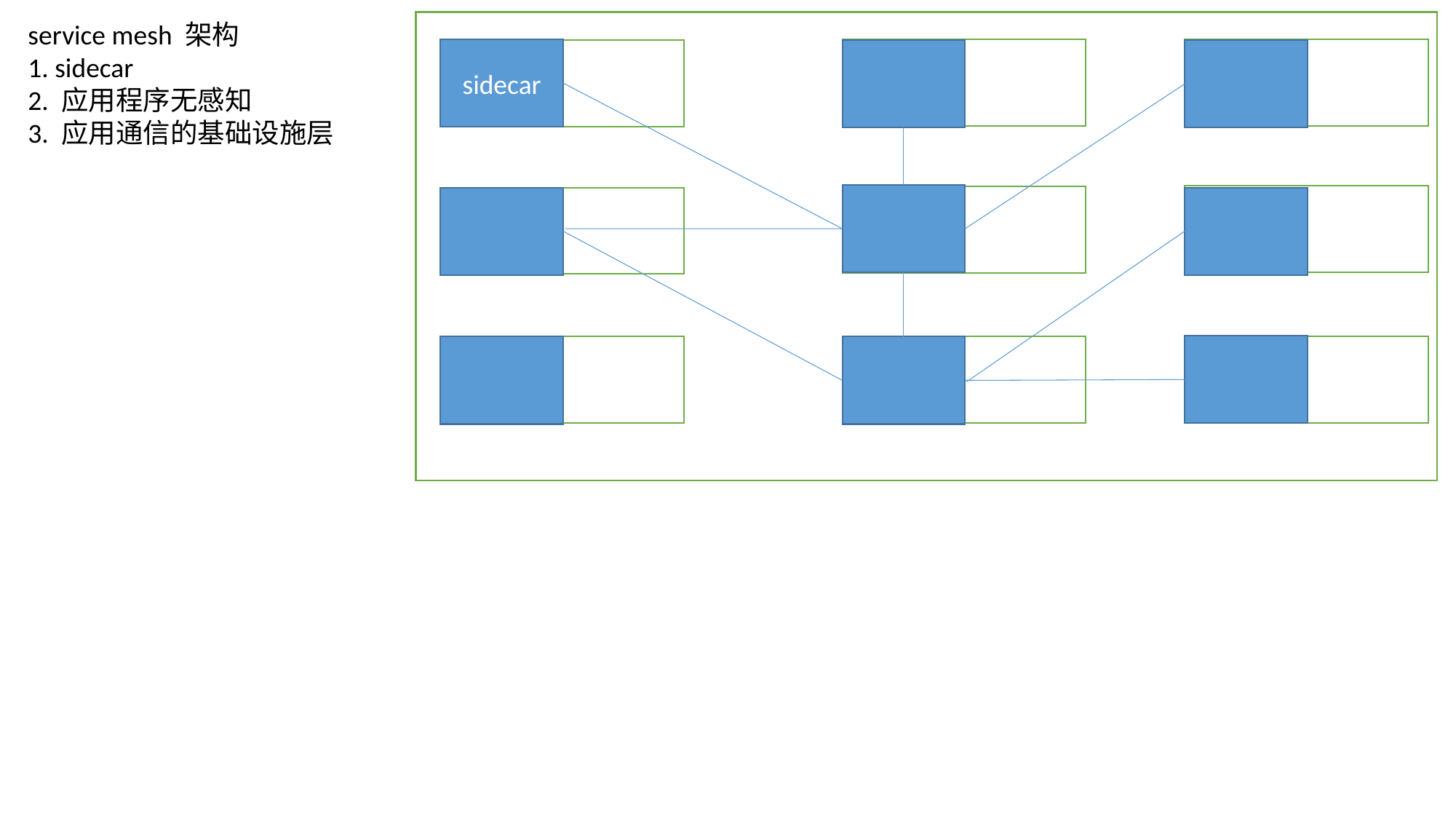

service mesh 架构
1. sidecar
2. 应用程序无感知
3. 应用通信的基础设施层

sidecar